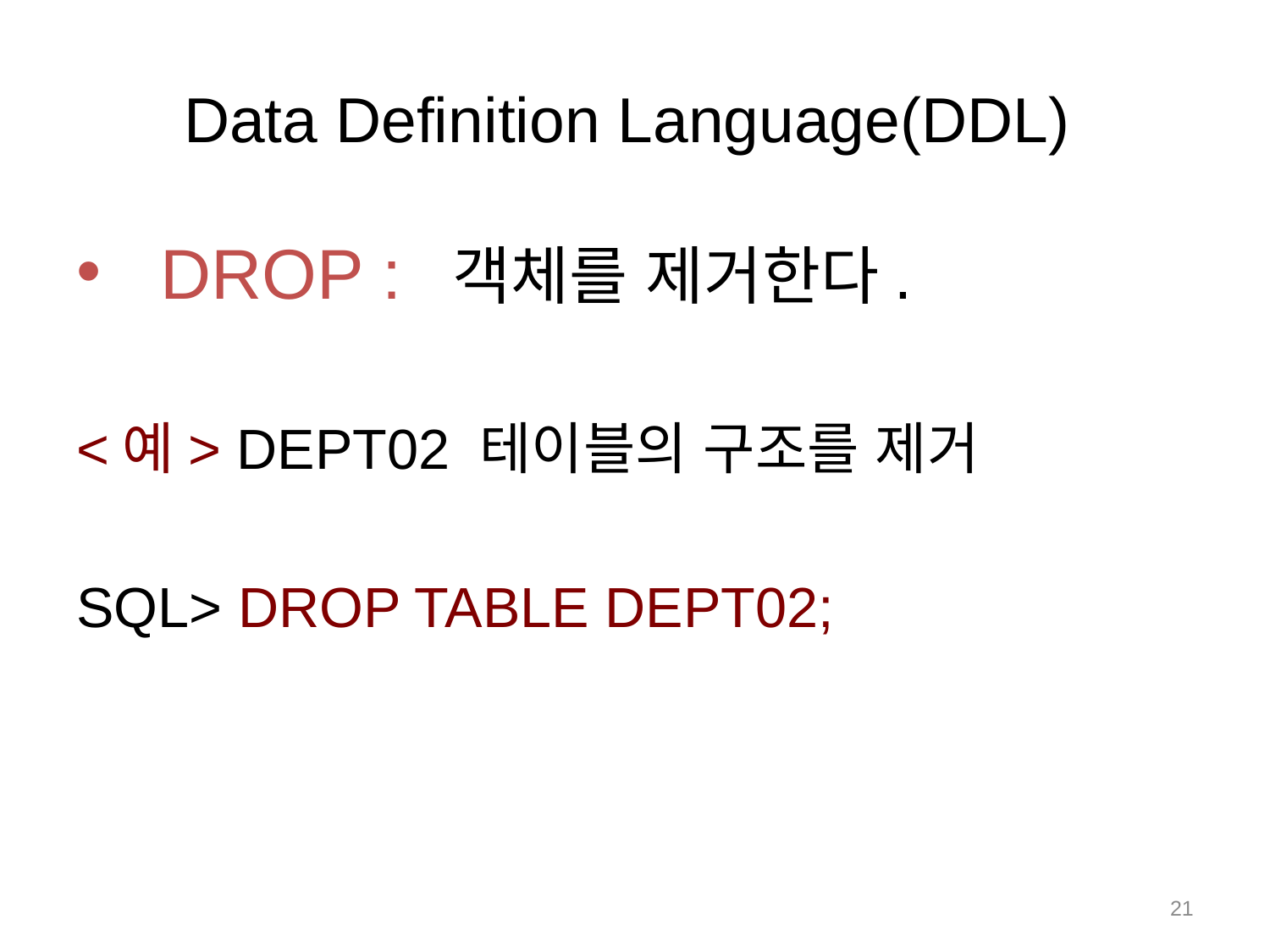

# Data Definition Language(DDL)
DROP :  객체를 제거한다.

<예> DEPT02 테이블의 구조를 제거

SQL> DROP TABLE DEPT02;
21